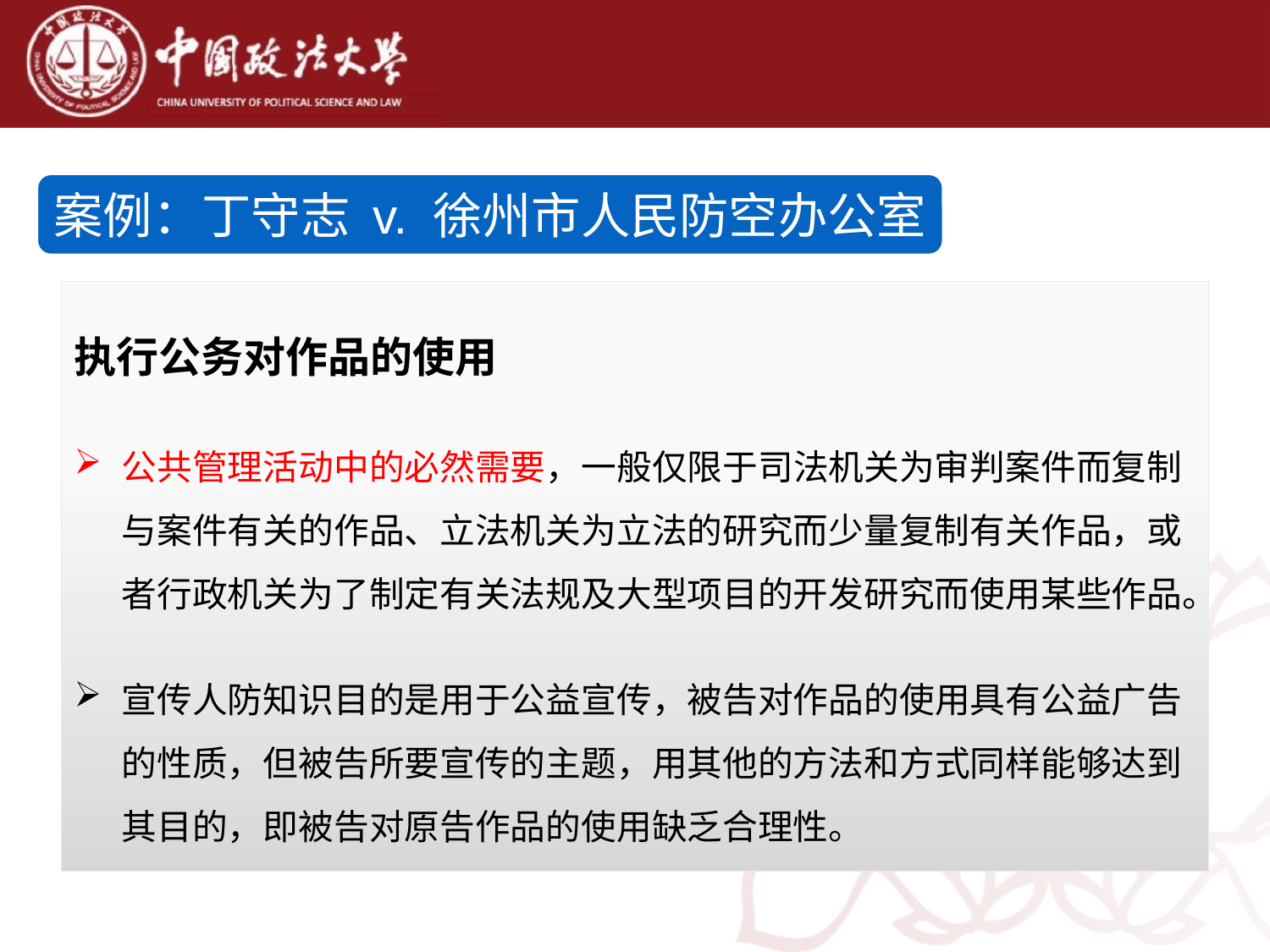

案例：丁守志 v. 徐州市人民防空办公室
执行公务对作品的使用
公共管理活动中的必然需要，一般仅限于司法机关为审判案件而复制与案件有关的作品、立法机关为立法的研究而少量复制有关作品，或者行政机关为了制定有关法规及大型项目的开发研究而使用某些作品。
宣传人防知识目的是用于公益宣传，被告对作品的使用具有公益广告的性质，但被告所要宣传的主题，用其他的方法和方式同样能够达到其目的，即被告对原告作品的使用缺乏合理性。